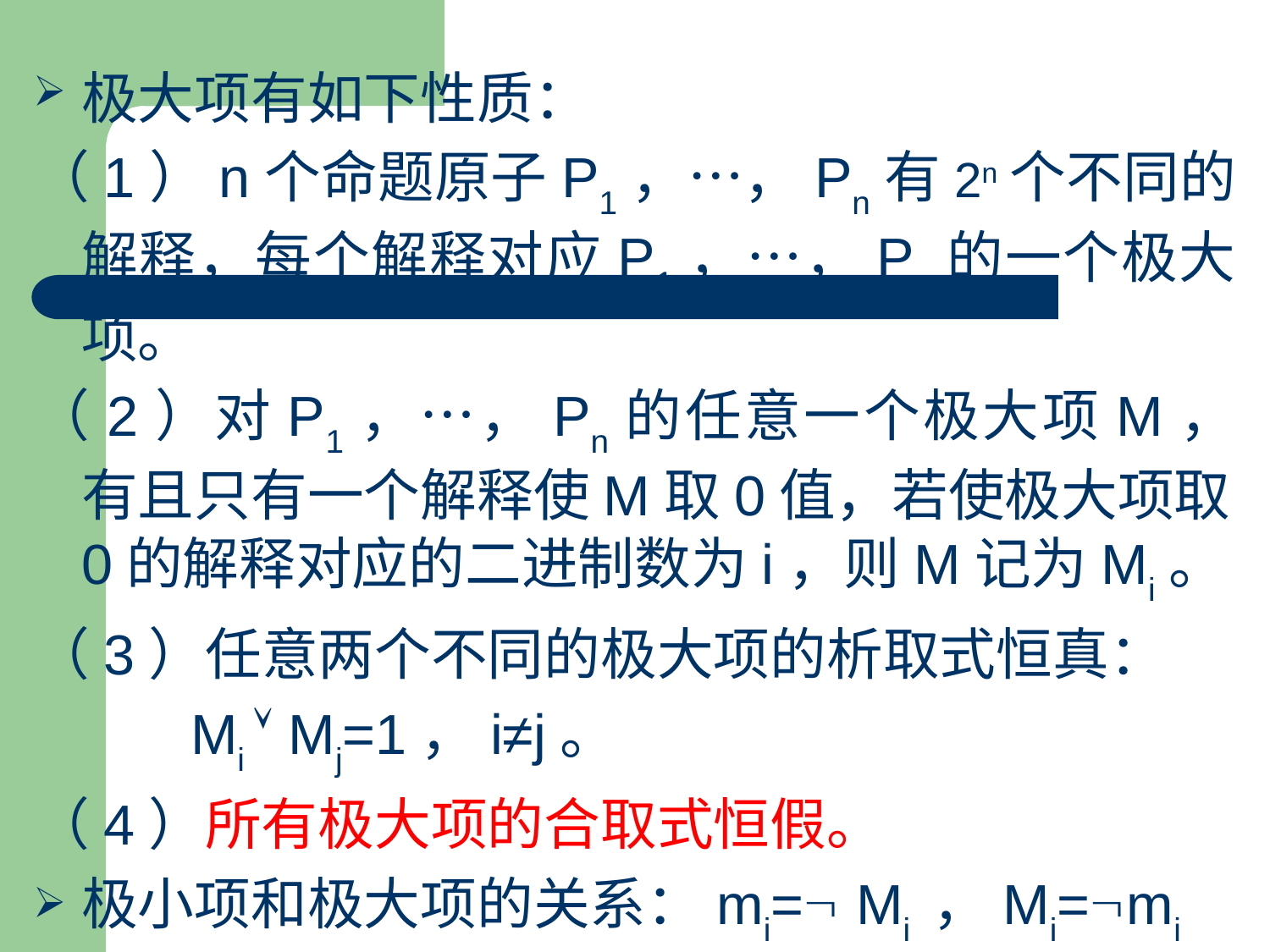

极大项有如下性质：
（1）n个命题原子P1，…，Pn有2n个不同的解释，每个解释对应P1，…，Pn的一个极大项。
（2）对P1，…，Pn的任意一个极大项M，有且只有一个解释使M取0值，若使极大项取0的解释对应的二进制数为i，则M记为Mi。
（3）任意两个不同的极大项的析取式恒真：
          Mi ∨ Mj=1，i≠j。
（4）所有极大项的合取式恒假。
极小项和极大项的关系：mi=¬ Mi ，Mi=¬mi